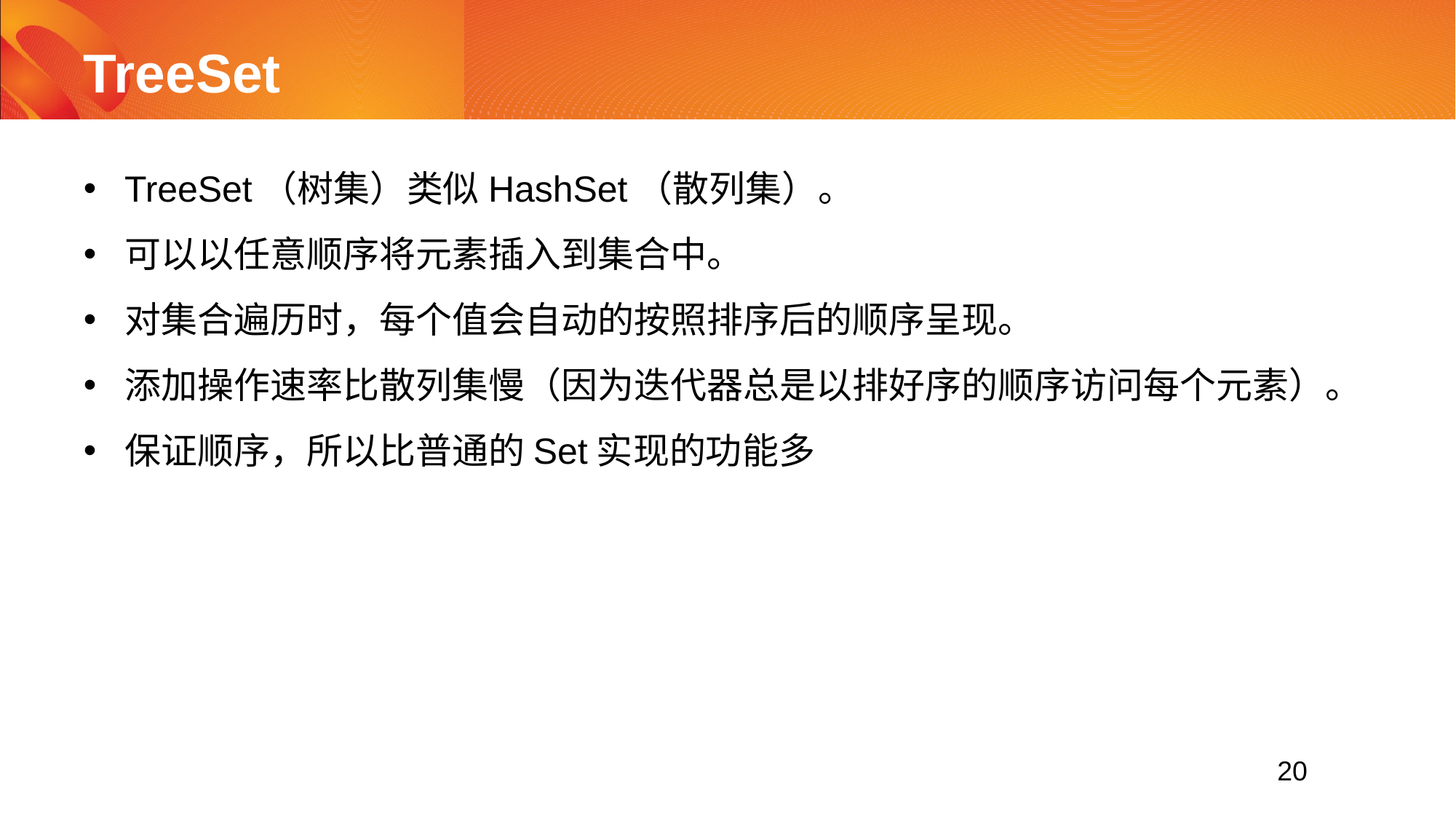

# TreeSet
TreeSet（树集）类似HashSet（散列集）。
可以以任意顺序将元素插入到集合中。
对集合遍历时，每个值会自动的按照排序后的顺序呈现。
添加操作速率比散列集慢（因为迭代器总是以排好序的顺序访问每个元素）。
保证顺序，所以比普通的Set实现的功能多